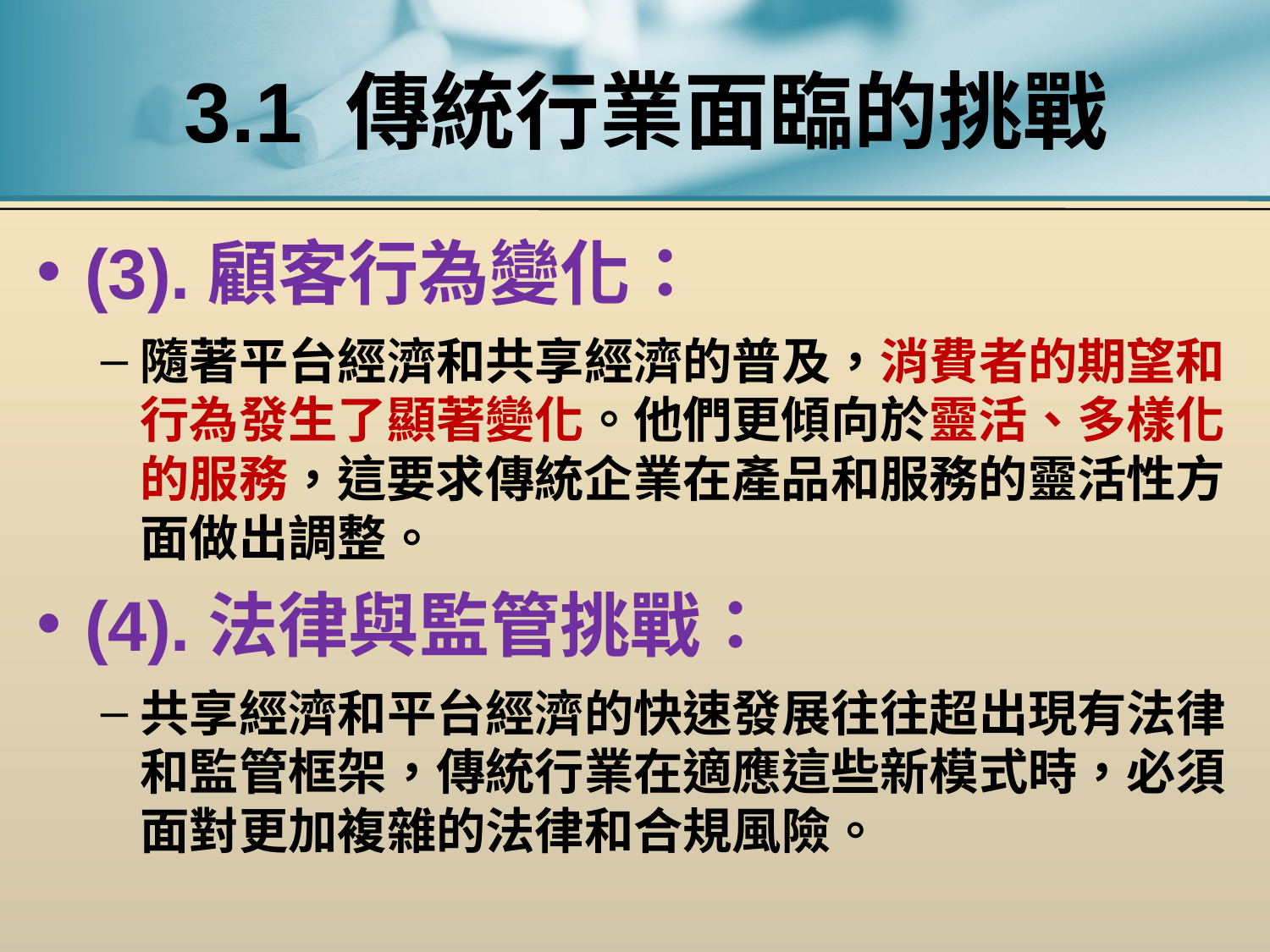

# 3.1 傳統行業面臨的挑戰
(3).顧客行為變化：
隨著平台經濟和共享經濟的普及，消費者的期望和行為發生了顯著變化。他們更傾向於靈活、多樣化的服務，這要求傳統企業在產品和服務的靈活性方面做出調整。
(4).法律與監管挑戰：
共享經濟和平台經濟的快速發展往往超出現有法律和監管框架，傳統行業在適應這些新模式時，必須面對更加複雜的法律和合規風險。